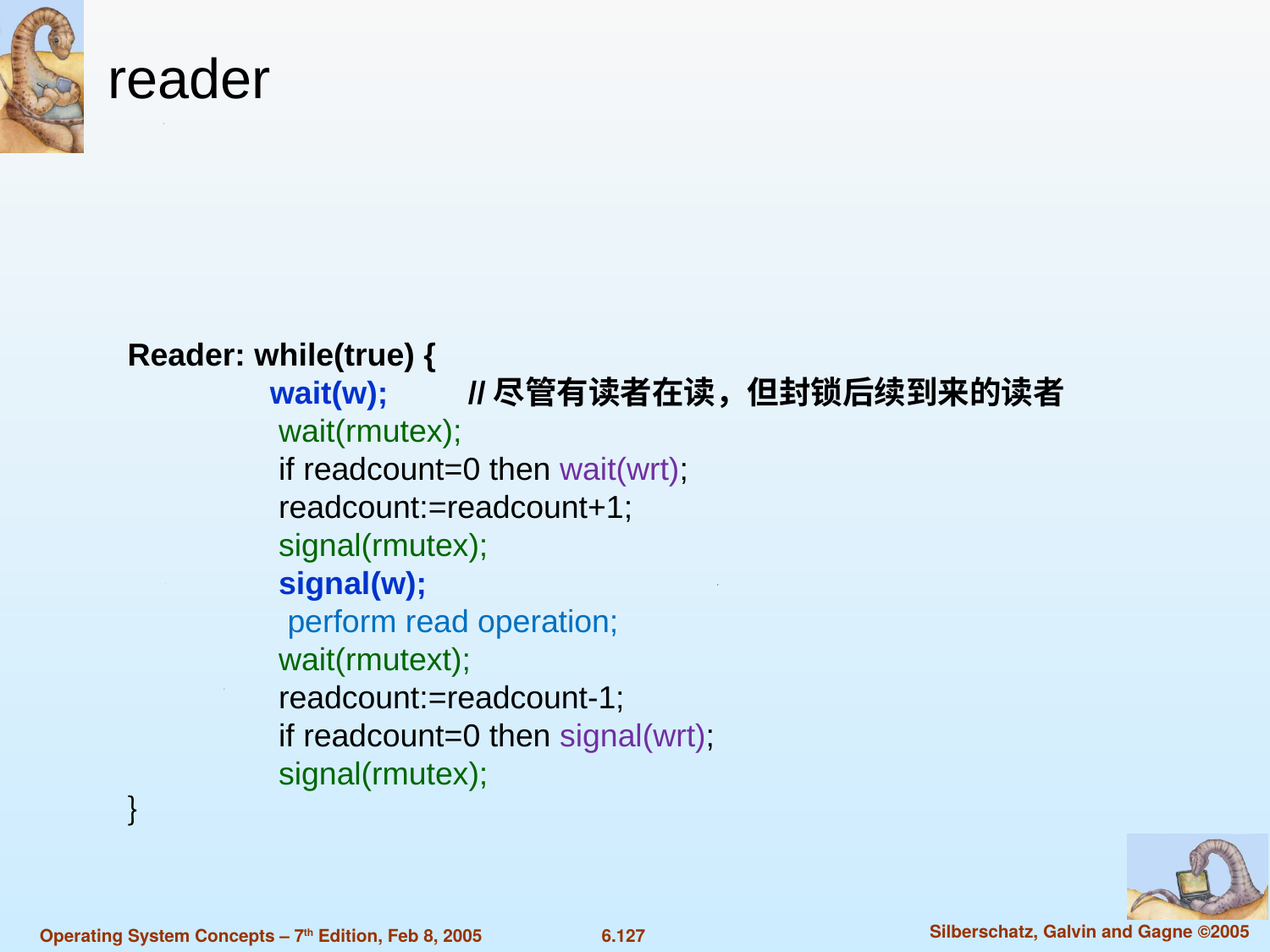

reader
Reader: while(true) {
                wait(w);         //尽管有读者在读，但封锁后续到来的读者
                 wait(rmutex);
                 if readcount=0 then wait(wrt);
                 readcount:=readcount+1;
                 signal(rmutex);
                 signal(w);
                  perform read operation;
                 wait(rmutext);
                 readcount:=readcount-1;
                 if readcount=0 then signal(wrt);
                 signal(rmutex);
｝